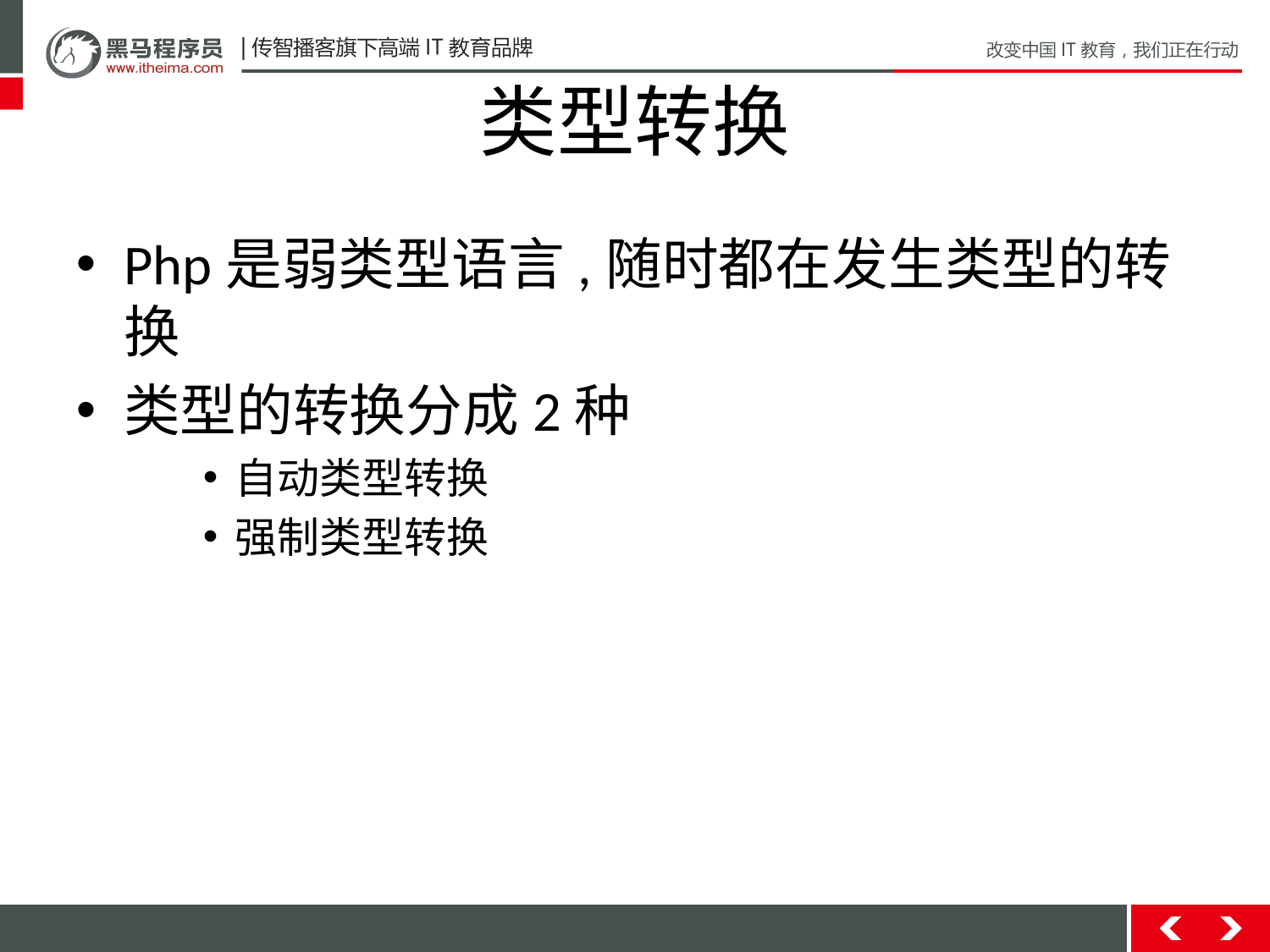

# 类型转换
Php是弱类型语言,随时都在发生类型的转换
类型的转换分成2种
自动类型转换
强制类型转换